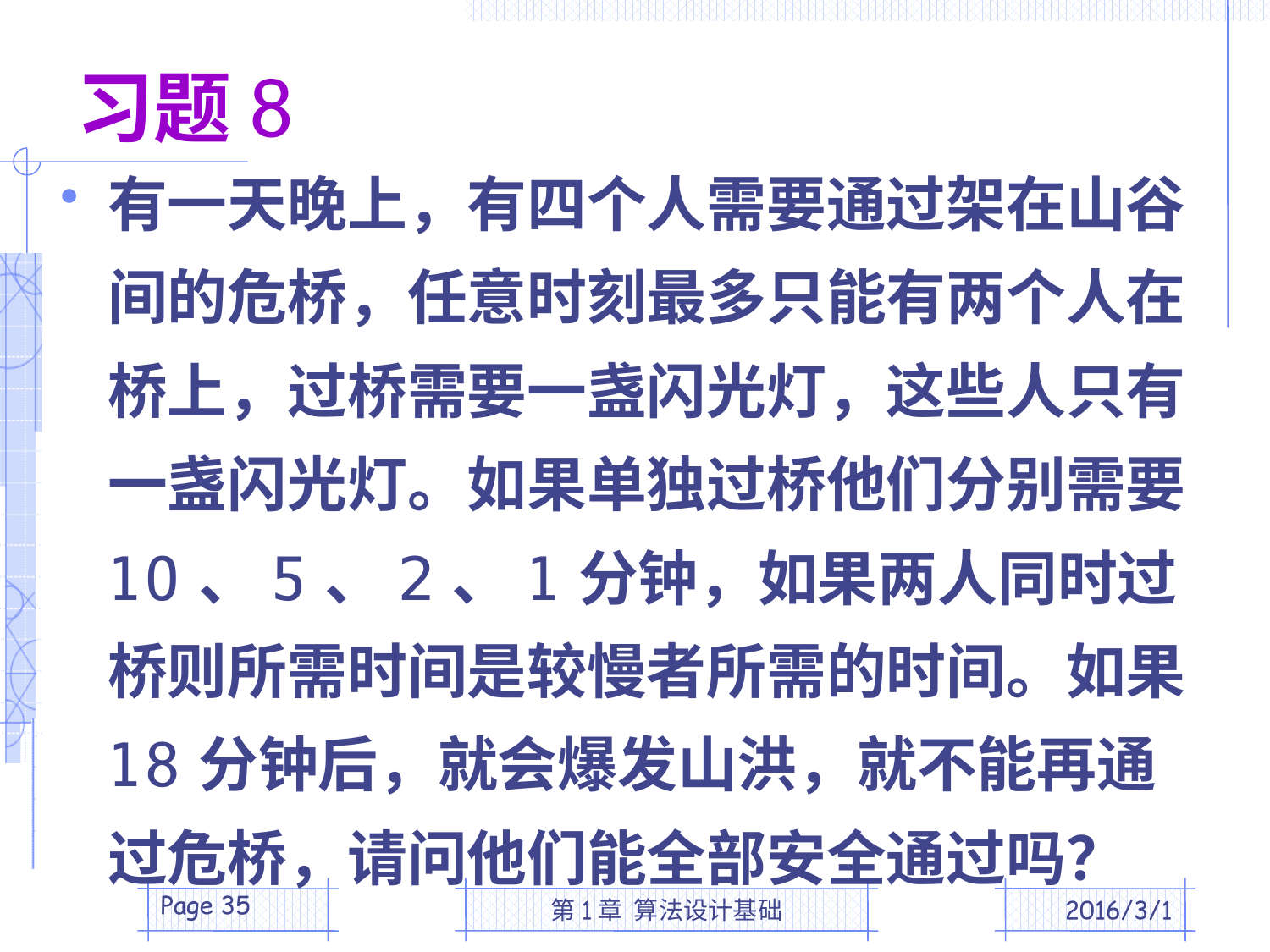

# 习题8
有一天晚上，有四个人需要通过架在山谷间的危桥，任意时刻最多只能有两个人在桥上，过桥需要一盏闪光灯，这些人只有一盏闪光灯。如果单独过桥他们分别需要10、5、2、1分钟，如果两人同时过桥则所需时间是较慢者所需的时间。如果18分钟后，就会爆发山洪，就不能再通过危桥，请问他们能全部安全通过吗？

Page 35
第1章  算法设计基础
2016/3/1